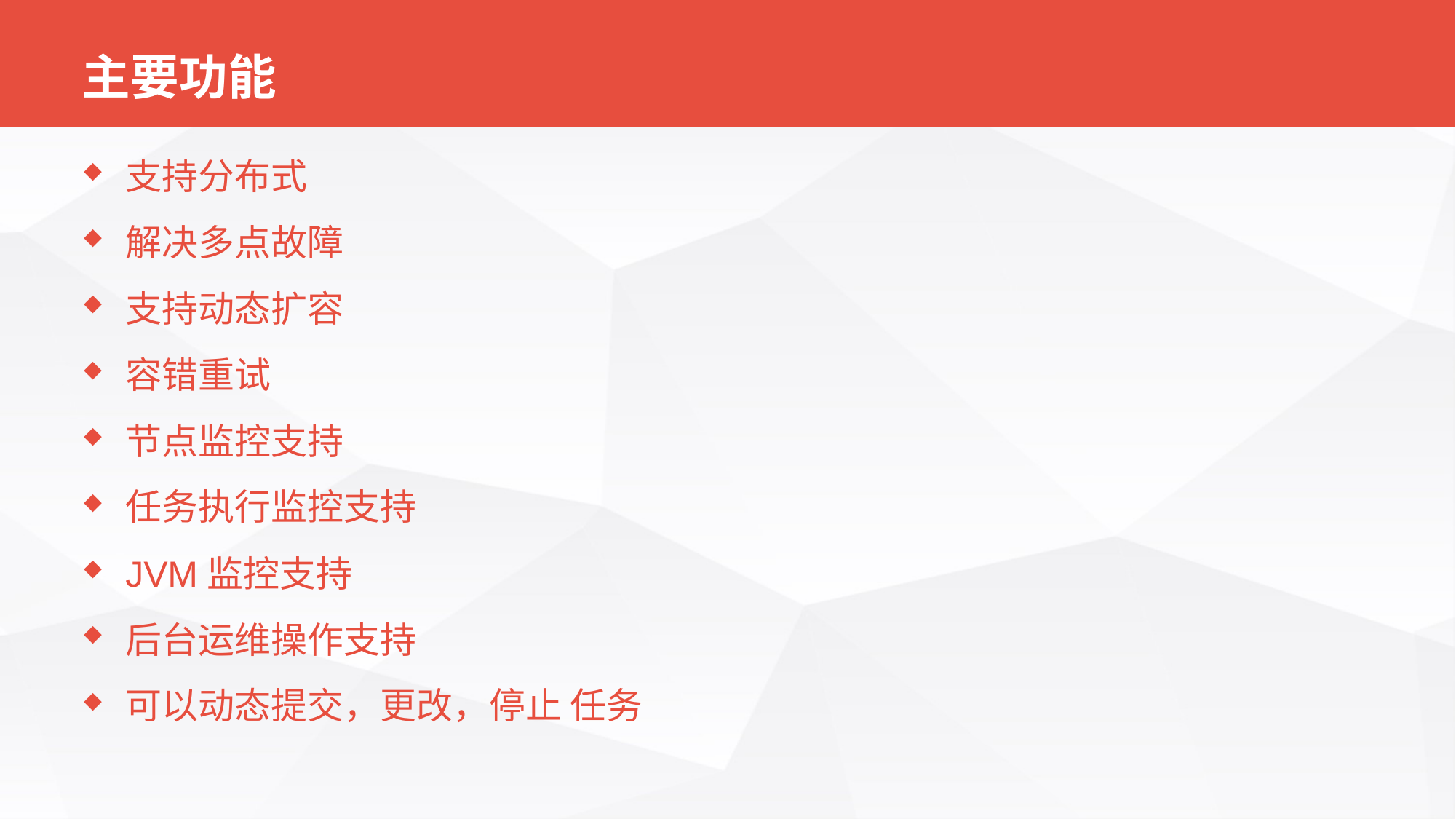

# 主要功能
支持分布式
解决多点故障
支持动态扩容
容错重试
节点监控支持
任务执行监控支持
JVM监控支持
后台运维操作支持
可以动态提交，更改，停止 任务